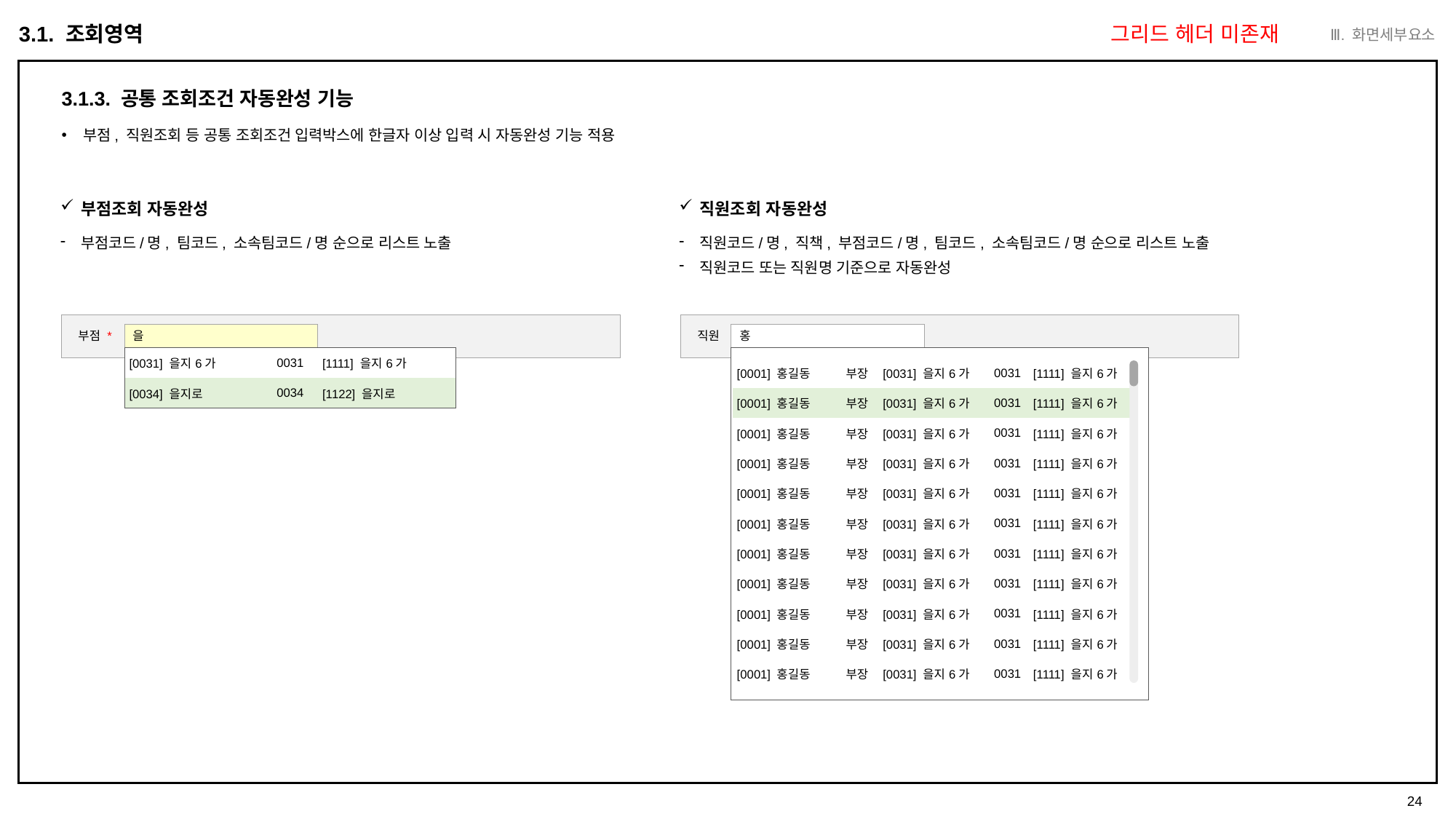

Ⅲ. 화면세부요소
3.1. 조회영역
그리드 헤더 미존재
3.1.3. 공통 조회조건 자동완성 기능
부점, 직원조회 등 공통 조회조건 입력박스에 한글자 이상 입력 시 자동완성 기능 적용
부점조회 자동완성
직원조회 자동완성
부점코드/명, 팀코드, 소속팀코드/명 순으로 리스트 노출

직원코드/명, 직책, 부점코드/명, 팀코드, 소속팀코드/명 순으로 리스트 노출
직원코드 또는 직원명 기준으로 자동완성

을
홍
직원
부점 *

| [0031] 을지6가 | 0031 | [1111] 을지6가 |
| --- | --- | --- |
| [0034] 을지로 | 0034 | [1122] 을지로 |
| [0001] 홍길동 | 부장 | [0031] 을지6가 | 0031 | [1111] 을지6가 |
| --- | --- | --- | --- | --- |
| [0001] 홍길동 | 부장 | [0031] 을지6가 | 0031 | [1111] 을지6가 |
| [0001] 홍길동 | 부장 | [0031] 을지6가 | 0031 | [1111] 을지6가 |
| [0001] 홍길동 | 부장 | [0031] 을지6가 | 0031 | [1111] 을지6가 |
| [0001] 홍길동 | 부장 | [0031] 을지6가 | 0031 | [1111] 을지6가 |
| [0001] 홍길동 | 부장 | [0031] 을지6가 | 0031 | [1111] 을지6가 |
| [0001] 홍길동 | 부장 | [0031] 을지6가 | 0031 | [1111] 을지6가 |
| [0001] 홍길동 | 부장 | [0031] 을지6가 | 0031 | [1111] 을지6가 |
| [0001] 홍길동 | 부장 | [0031] 을지6가 | 0031 | [1111] 을지6가 |
| [0001] 홍길동 | 부장 | [0031] 을지6가 | 0031 | [1111] 을지6가 |
| [0001] 홍길동 | 부장 | [0031] 을지6가 | 0031 | [1111] 을지6가 |